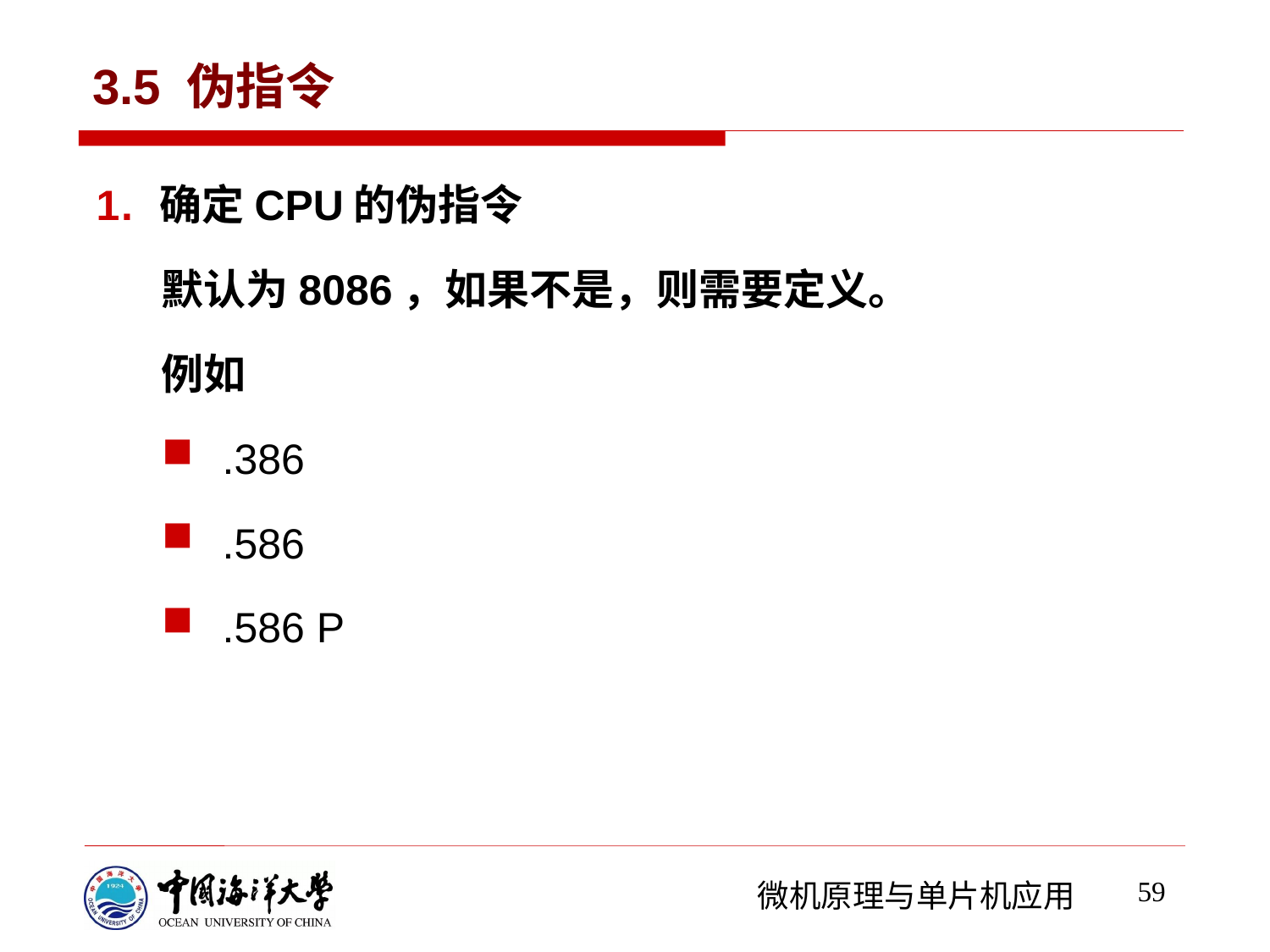

# 3.5 伪指令
确定CPU的伪指令
默认为8086，如果不是，则需要定义。
例如
.386
.586
.586 P

59